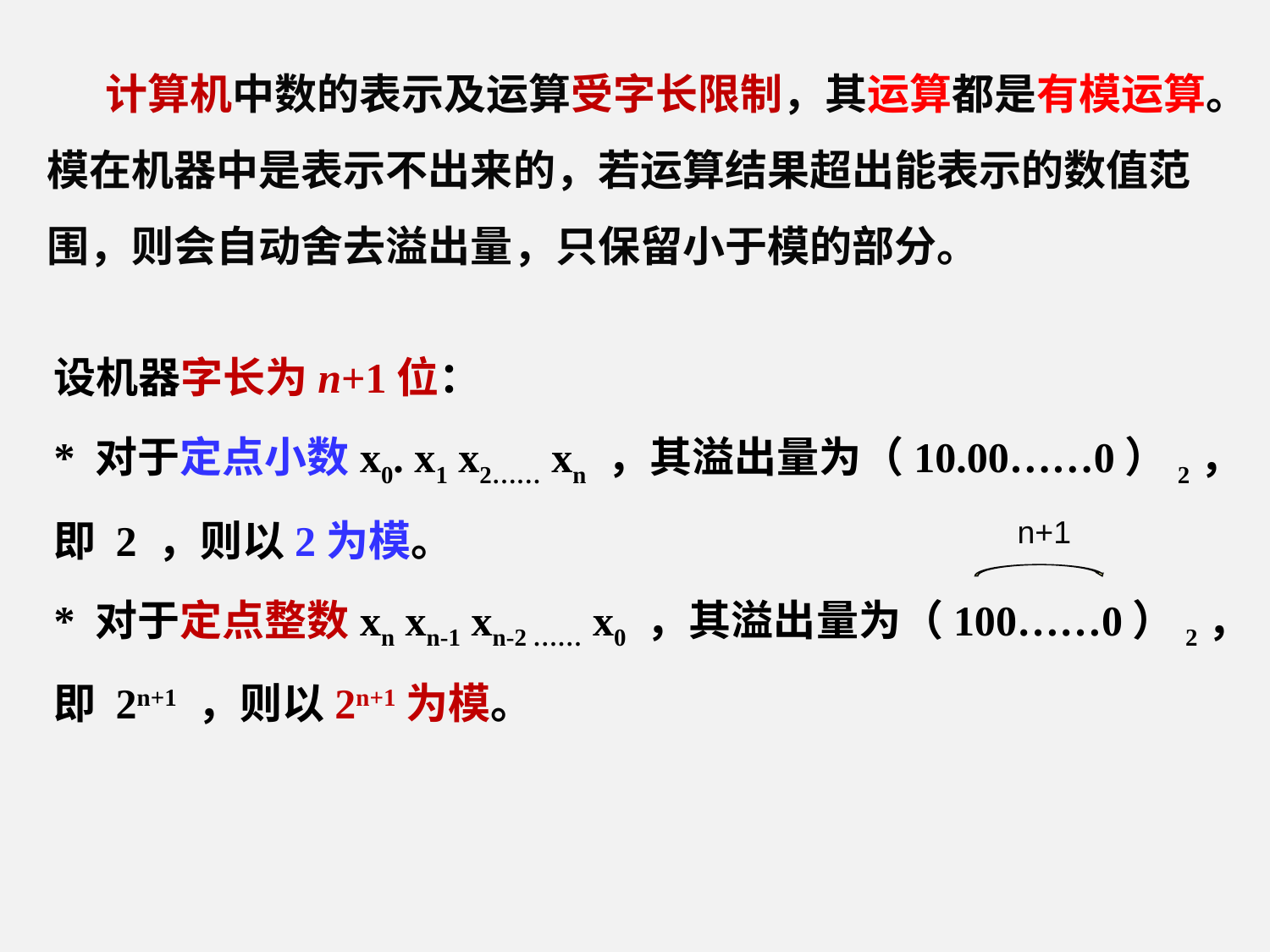

计算机中数的表示及运算受字长限制，其运算都是有模运算。模在机器中是表示不出来的，若运算结果超出能表示的数值范围，则会自动舍去溢出量，只保留小于模的部分。
设机器字长为n+1位：
* 对于定点小数x0. x1 x2…… xn ，其溢出量为（10.00……0）2，
即 2 ，则以2为模。
* 对于定点整数xn xn-1 xn-2 …… x0 ，其溢出量为（100……0）2，
即 2n+1 ，则以2n+1为模。

n+1

11